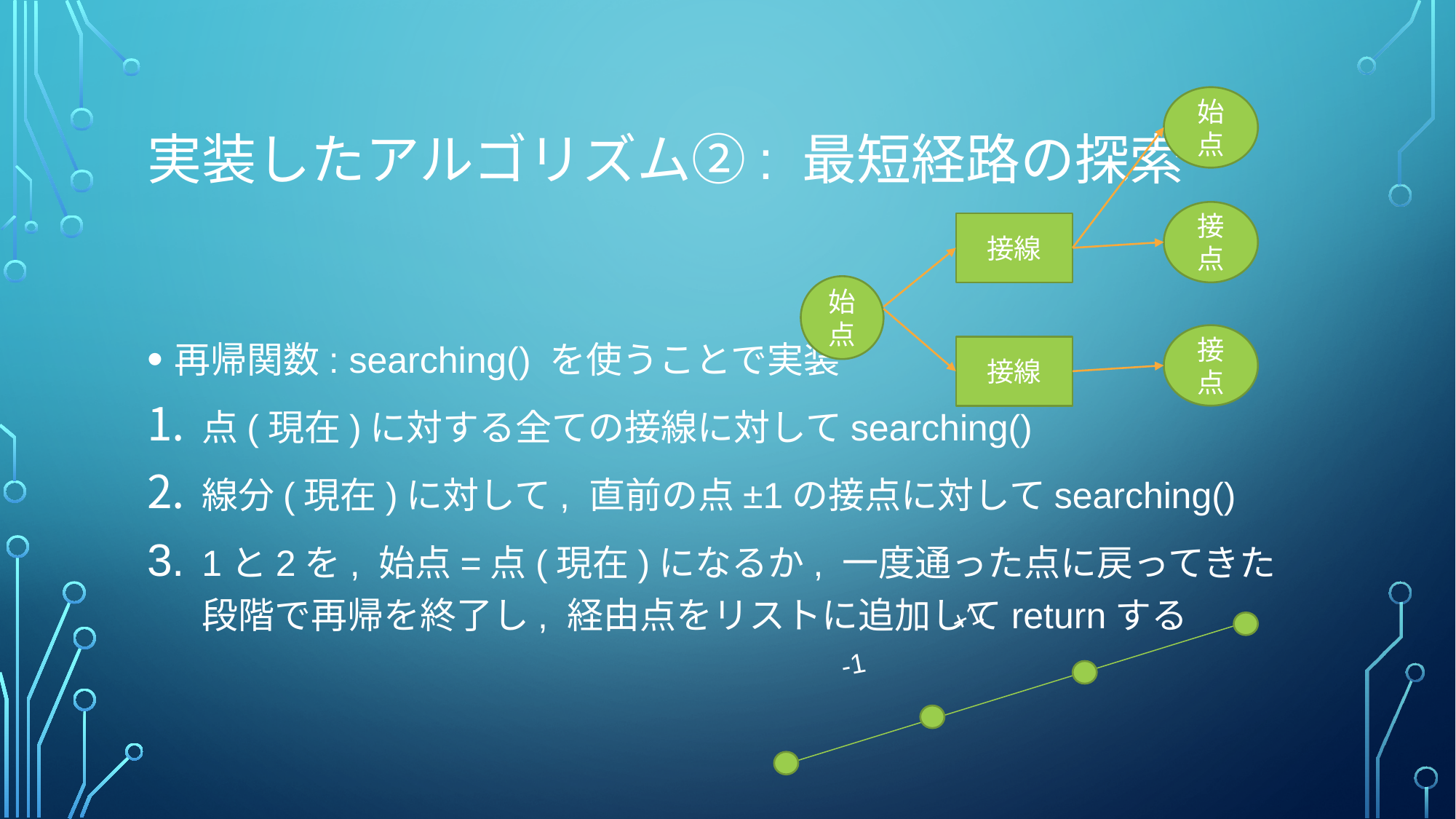

# 実装したアルゴリズム②: 最短経路の探索
始点
接点
接線
始点
再帰関数: searching() を使うことで実装
点(現在)に対する全ての接線に対してsearching()
線分(現在)に対して, 直前の点±1の接点に対してsearching()
1と2を, 始点=点(現在)になるか, 一度通った点に戻ってきた段階で再帰を終了し, 経由点をリストに追加してreturnする
接点
接線

+1

-1